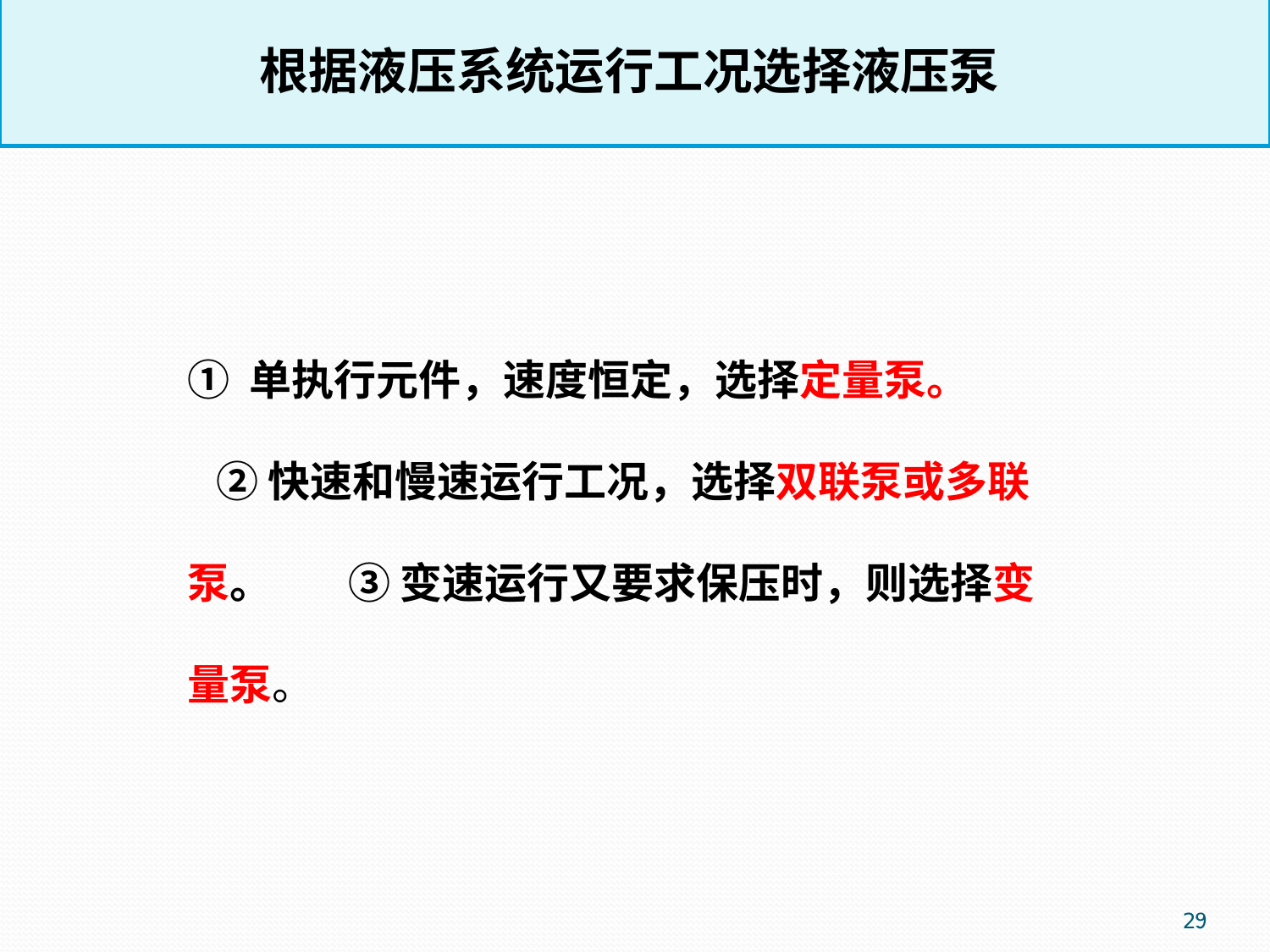

根据液压系统运行工况选择液压泵
① 单执行元件，速度恒定，选择定量泵。             ② 快速和慢速运行工况，选择双联泵或多联泵。        ③ 变速运行又要求保压时，则选择变量泵。
29